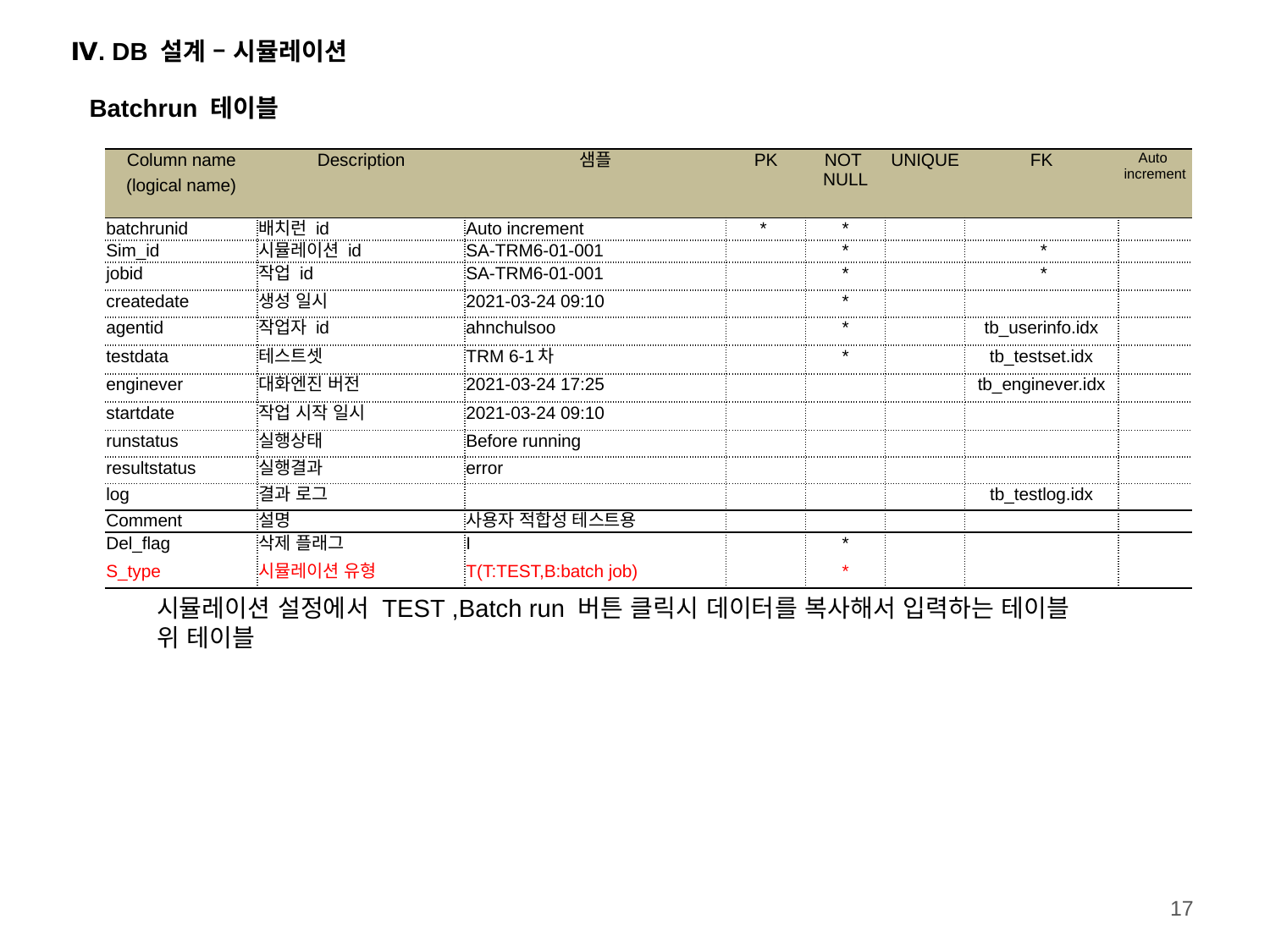

Ⅳ. DB 설계 – 시뮬레이션
Batchrun 테이블
| Column name | Description | 샘플 | PK | NOT NULL | UNIQUE | FK | Auto increment |
| --- | --- | --- | --- | --- | --- | --- | --- |
| (logical name) |  |  |  |  |  |  |  |
| batchrunid | 배치런 id | Auto increment | \* | \* |  |  |  |
| Sim\_id | 시뮬레이션 id | SA-TRM6-01-001 |  | \* |  | \* |  |
| jobid | 작업 id | SA-TRM6-01-001 |  | \* |  | \* |  |
| createdate | 생성 일시 | 2021-03-24 09:10 |  | \* |  |  |  |
| agentid | 작업자 id | ahnchulsoo |  | \* |  | tb\_userinfo.idx |  |
| testdata | 테스트셋 | TRM 6-1차 |  | \* |  | tb\_testset.idx |  |
| enginever | 대화엔진 버전 | 2021-03-24 17:25 |  |  |  | tb\_enginever.idx |  |
| startdate | 작업 시작 일시 | 2021-03-24 09:10 |  |  |  |  |  |
| runstatus | 실행상태 | Before running |  |  |  |  |  |
| resultstatus | 실행결과 | error |  |  |  |  |  |
| log | 결과 로그 |  |  |  |  | tb\_testlog.idx |  |
| Comment | 설명 | 사용자 적합성 테스트용 |  |  |  |  |  |
| Del\_flag | 삭제 플래그 | I |  | \* |  |  |  |
| S\_type | 시뮬레이션 유형 | T(T:TEST,B:batch job) |  | \* |  |  |  |
시뮬레이션 설정에서 TEST ,Batch run 버튼 클릭시 데이터를 복사해서 입력하는 테이블
위 테이블

17